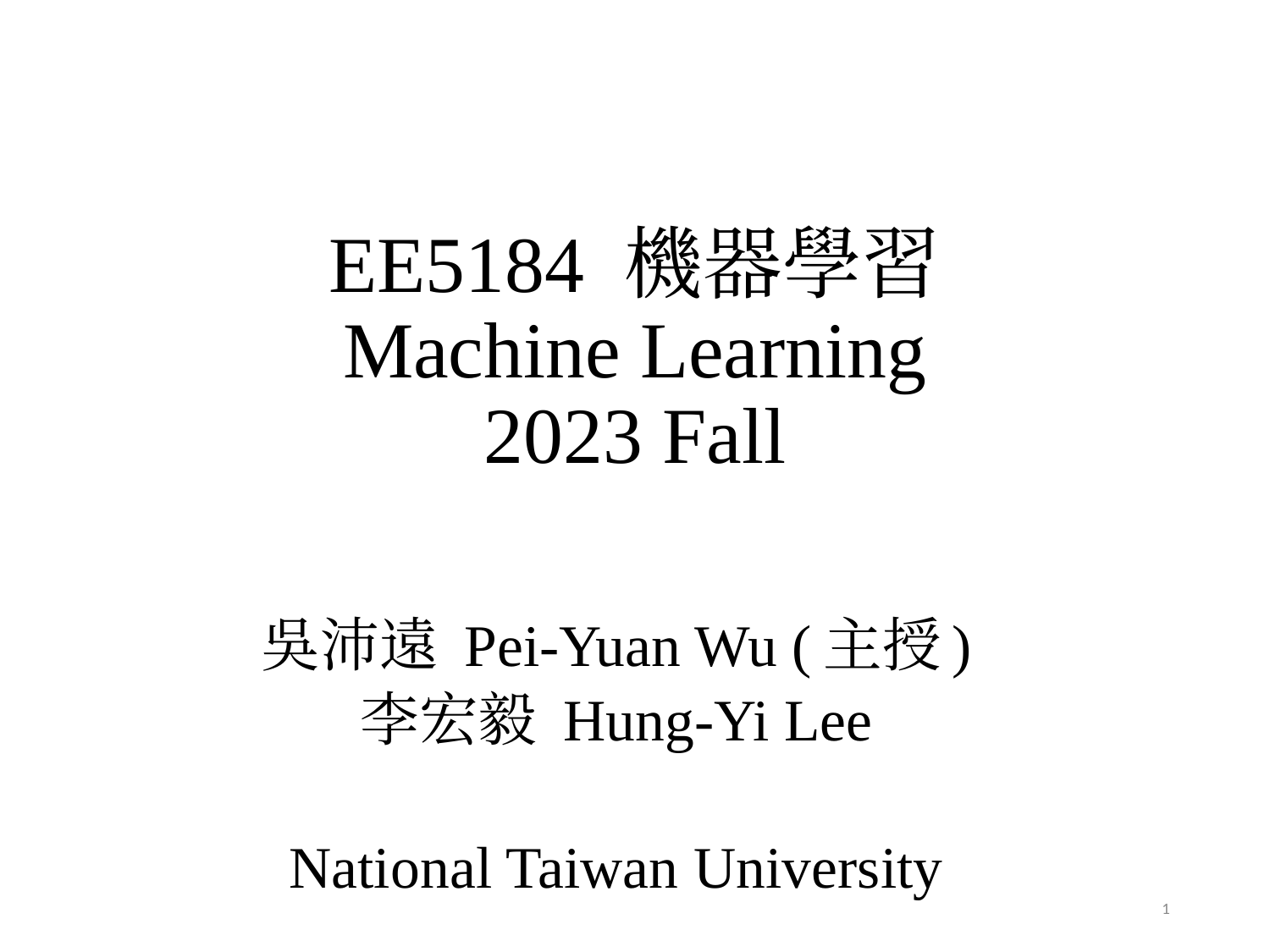

# EE5184 機器學習 Machine Learning 2023 Fall
吳沛遠 Pei-Yuan Wu (主授)
李宏毅 Hung-Yi Lee

National Taiwan University
1